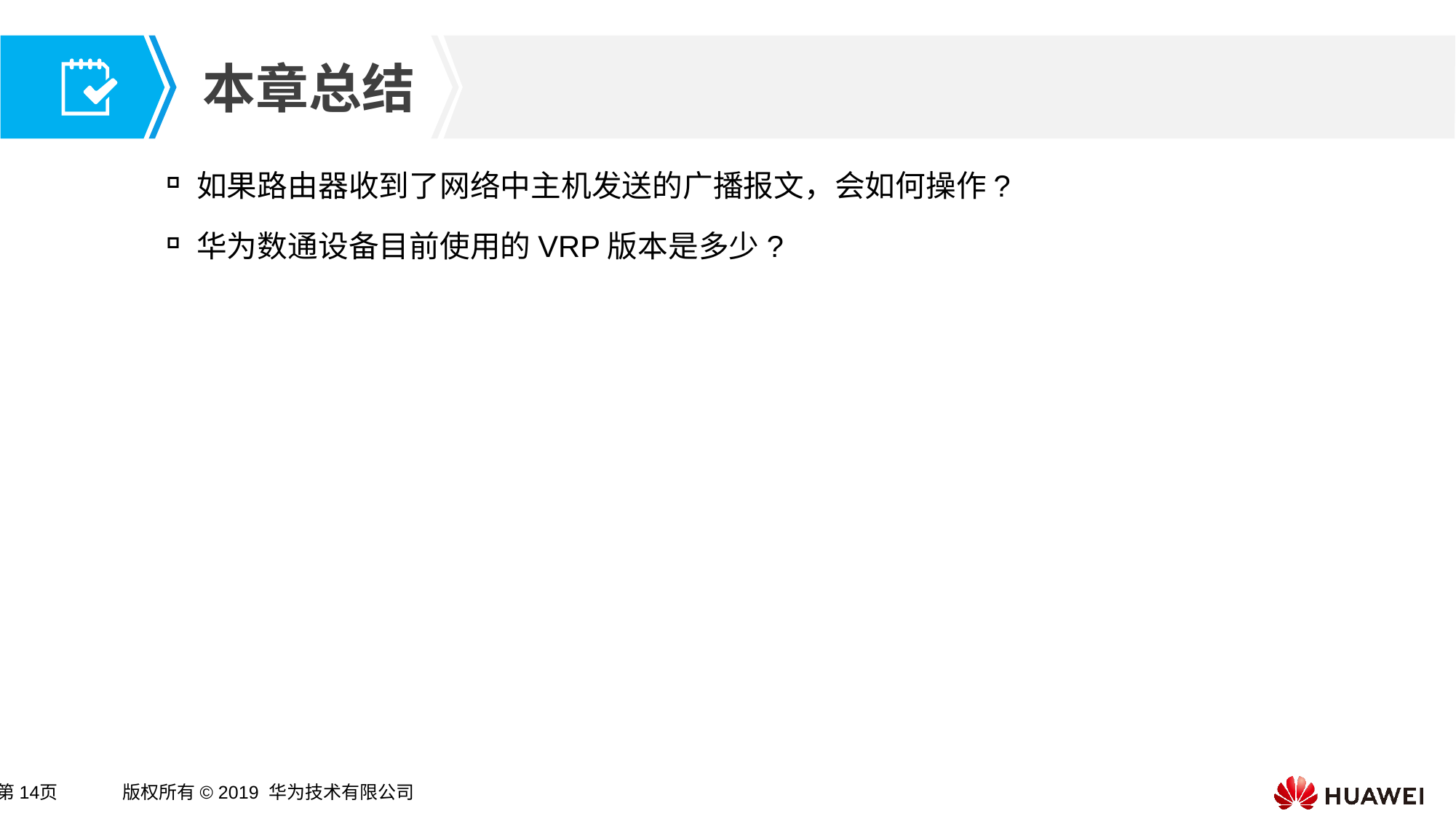

如果路由器收到了网络中主机发送的广播报文，会如何操作?
华为数通设备目前使用的VRP版本是多少?